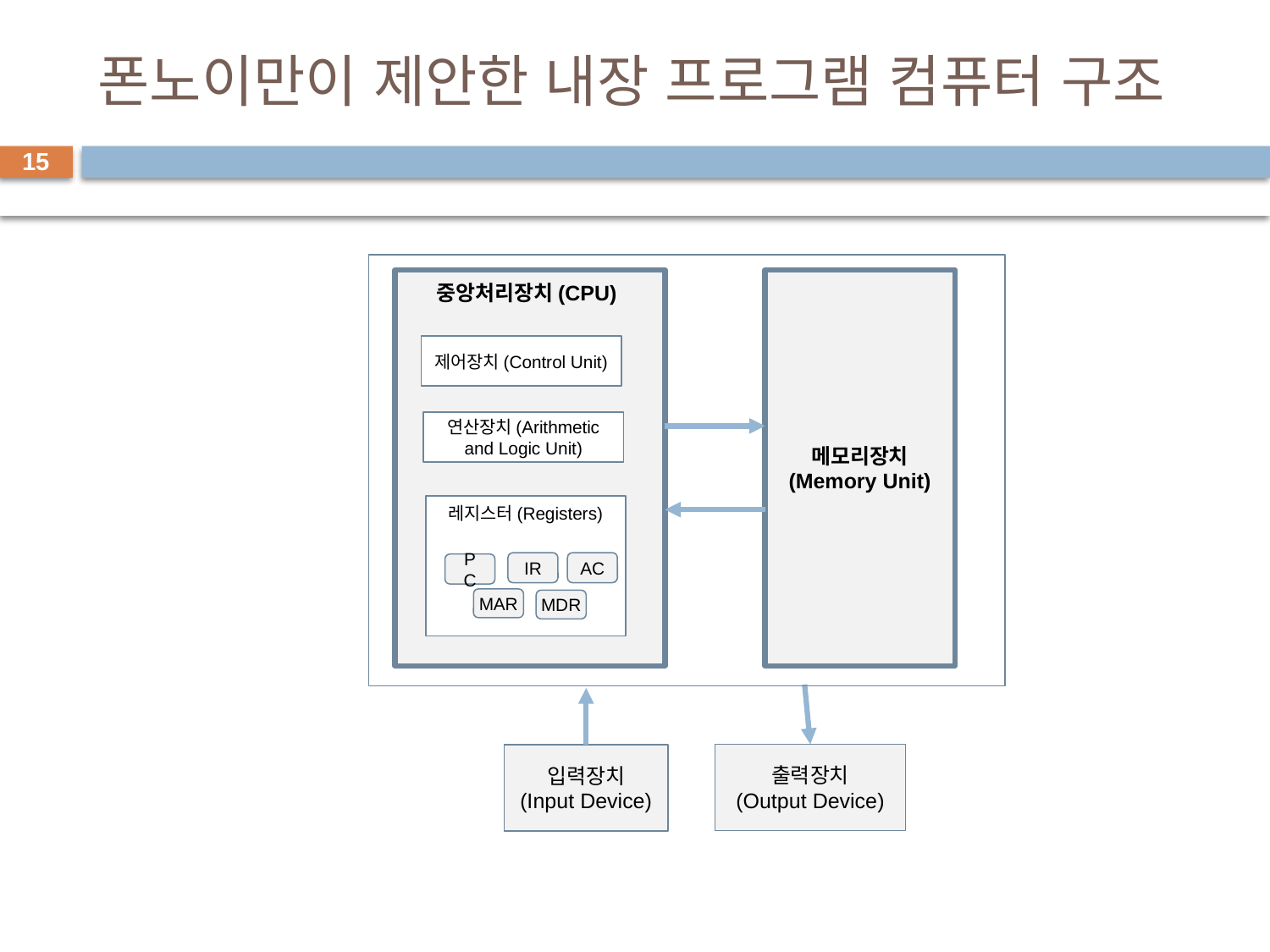

# 폰노이만이 제안한 내장 프로그램 컴퓨터 구조
15

중앙처리장치(CPU)
제어장치(Control Unit)
연산장치(Arithmetic and Logic Unit)
레지스터(Registers)

IR
AC
PC
MAR
MDR
메모리장치
(Memory Unit)
출력장치
(Output Device)
입력장치
(Input Device)